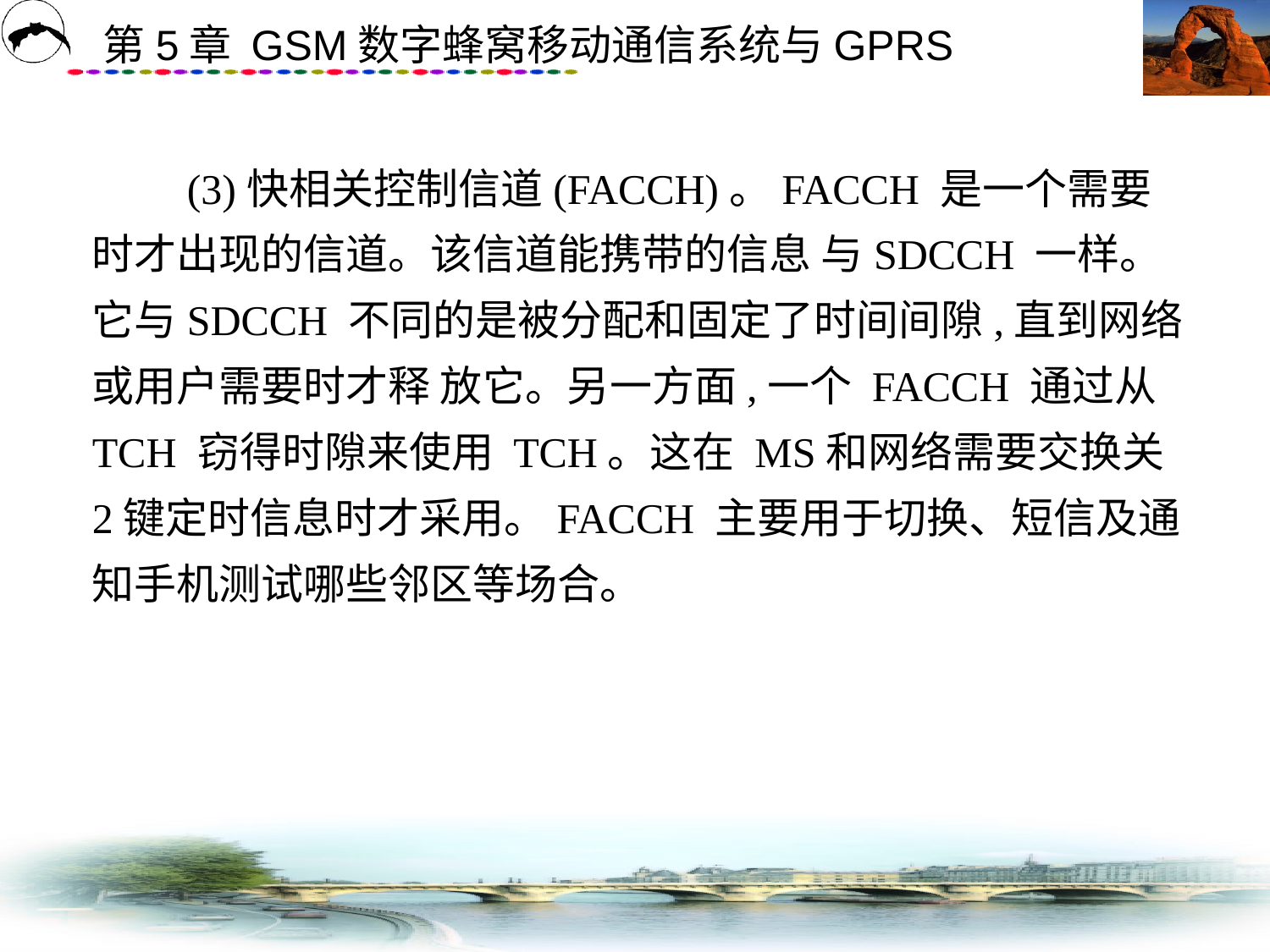

# (3)快相关控制信道(FACCH)。FACCH 是一个需要时才出现的信道。该信道能携带的信息 与SDCCH 一样。它与SDCCH 不同的是被分配和固定了时间间隙,直到网络或用户需要时才释 放它。另一方面,一个 FACCH 通过从 TCH 窃得时隙来使用 TCH。这在 MS和网络需要交换关 2键定时信息时才采用。FACCH 主要用于切换、短信及通知手机测试哪些邻区等场合。